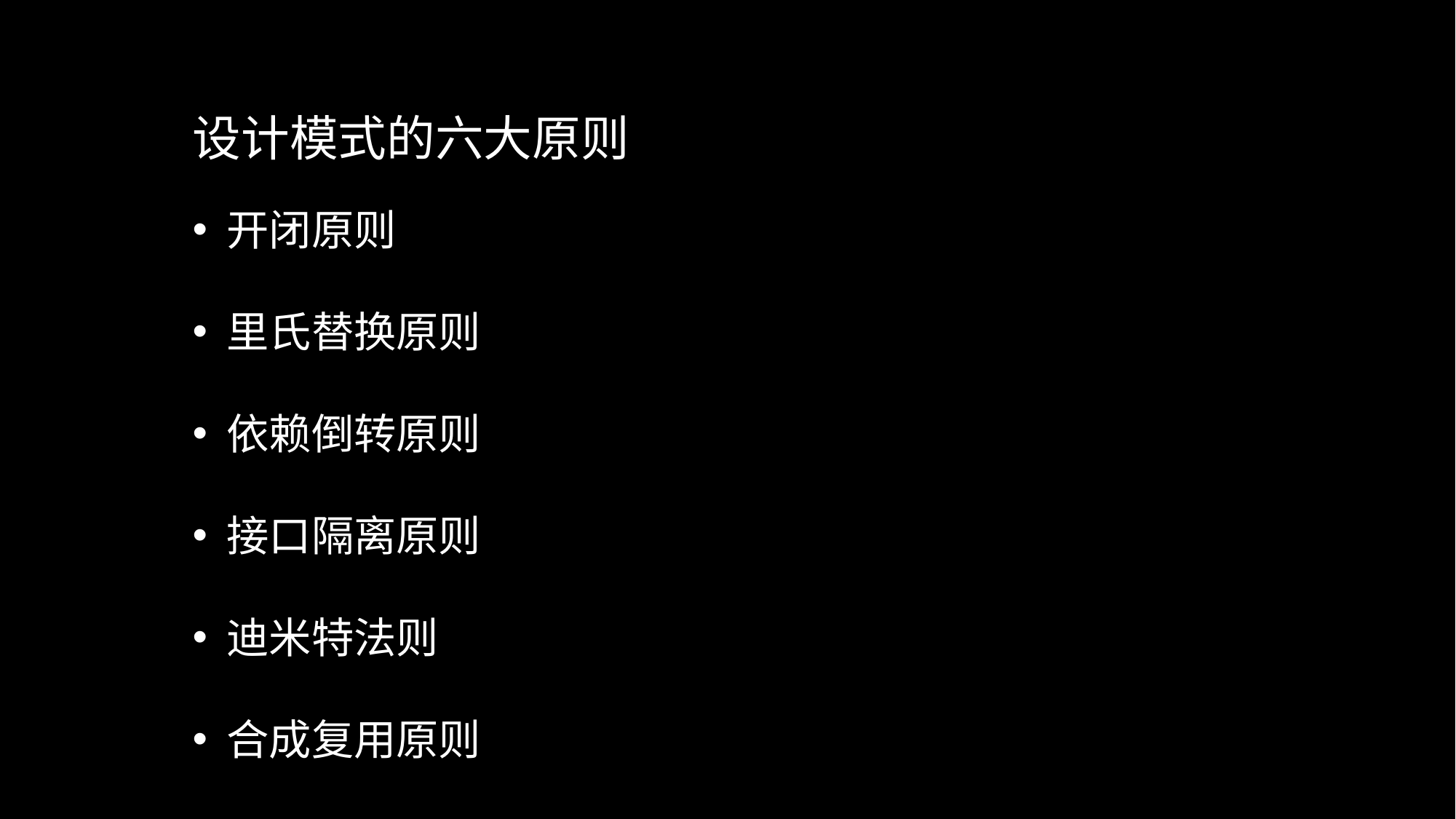

设计模式的六大原则
开闭原则

里氏替换原则

依赖倒转原则

接口隔离原则

迪米特法则

合成复用原则